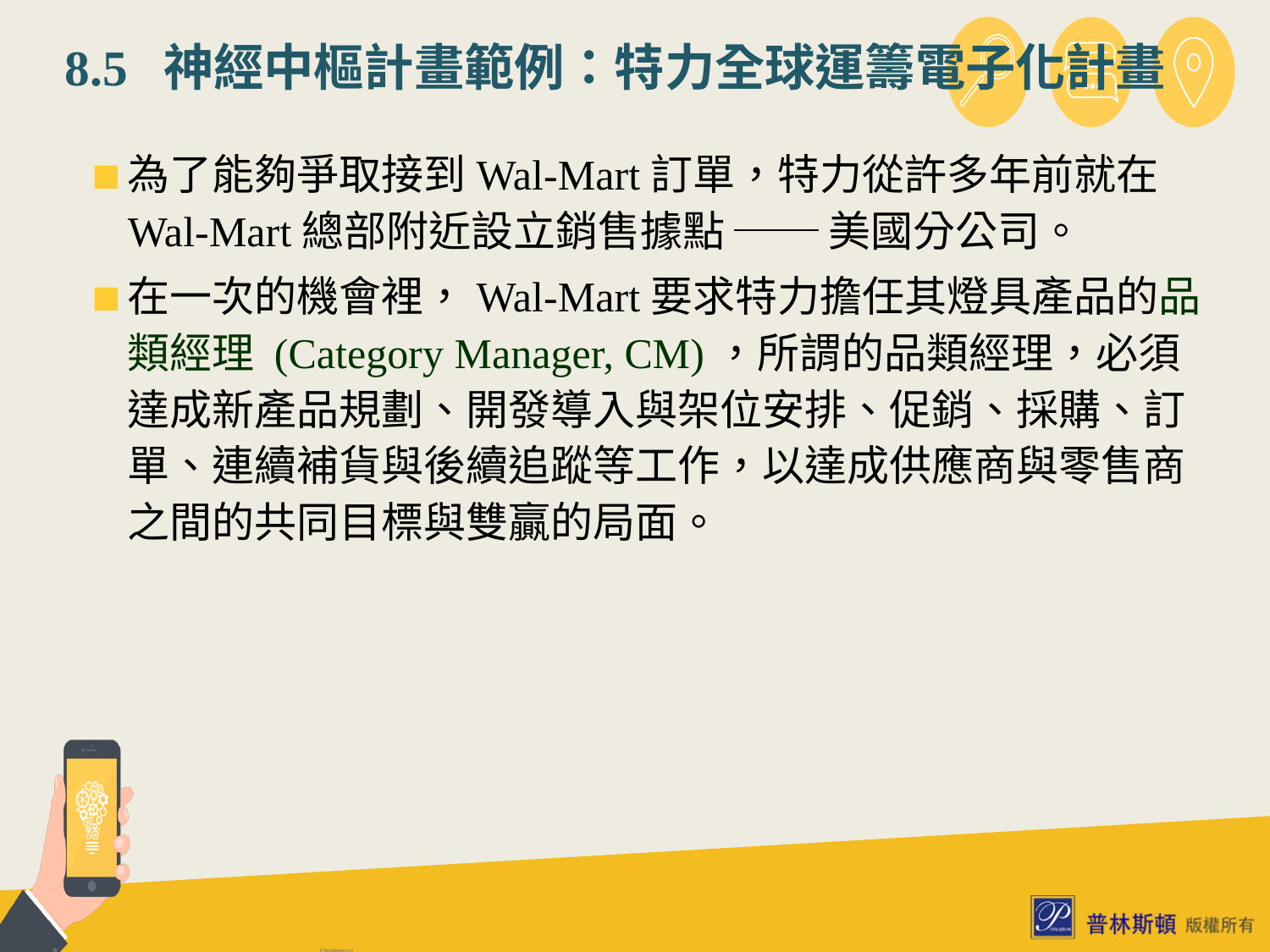

# 8.5  神經中樞計畫範例：特力全球運籌電子化計畫
為了能夠爭取接到Wal-Mart訂單，特力從許多年前就在Wal-Mart總部附近設立銷售據點 ── 美國分公司。
在一次的機會裡，Wal-Mart要求特力擔任其燈具產品的品類經理 (Category Manager, CM)，所謂的品類經理，必須達成新產品規劃、開發導入與架位安排、促銷、採購、訂單、連續補貨與後續追蹤等工作，以達成供應商與零售商之間的共同目標與雙贏的局面。